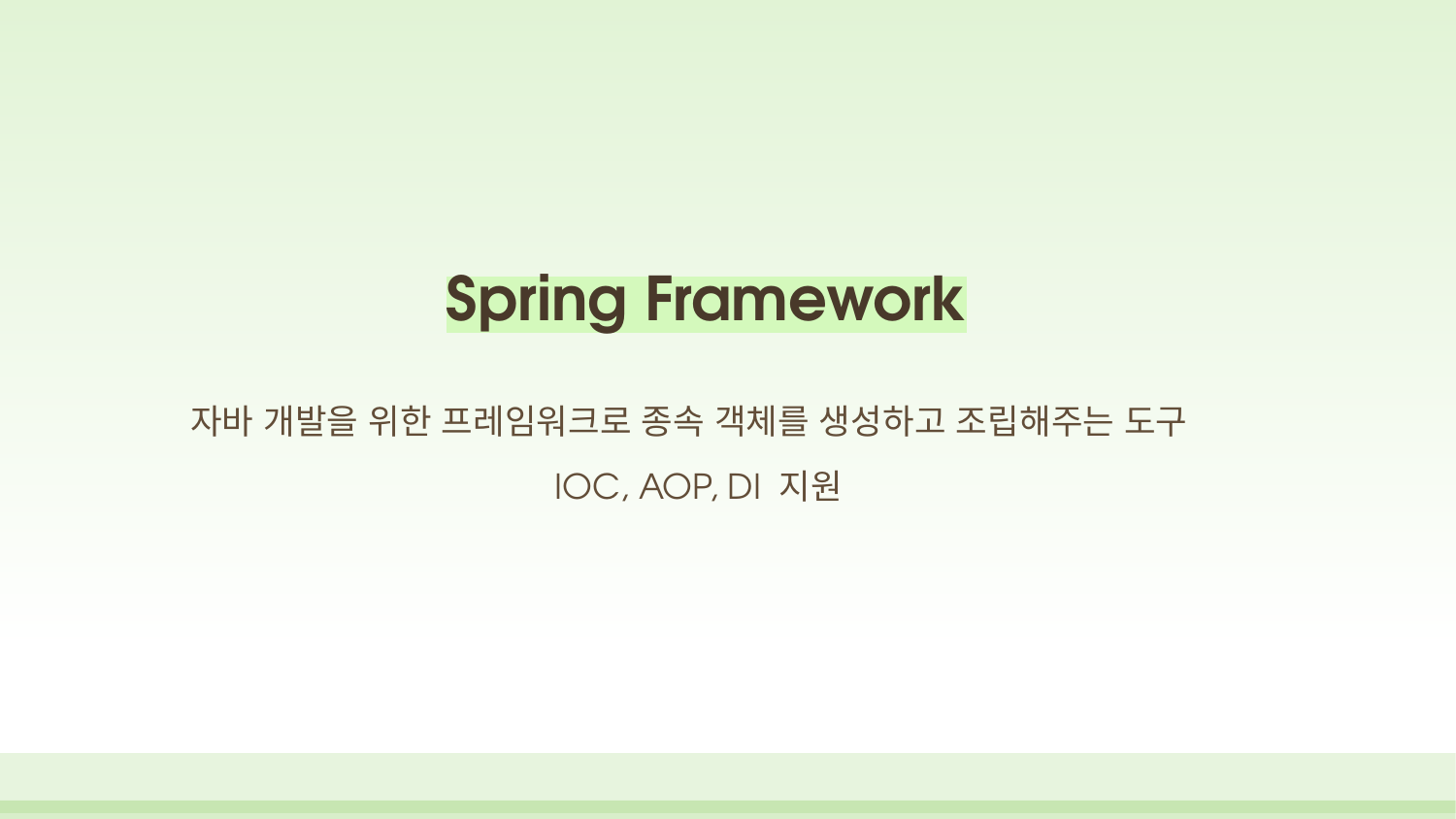

# Spring Framework
자바 개발을 위한 프레임워크로 종속 객체를 생성하고 조립해주는 도구
IOC, AOP, DI 지원